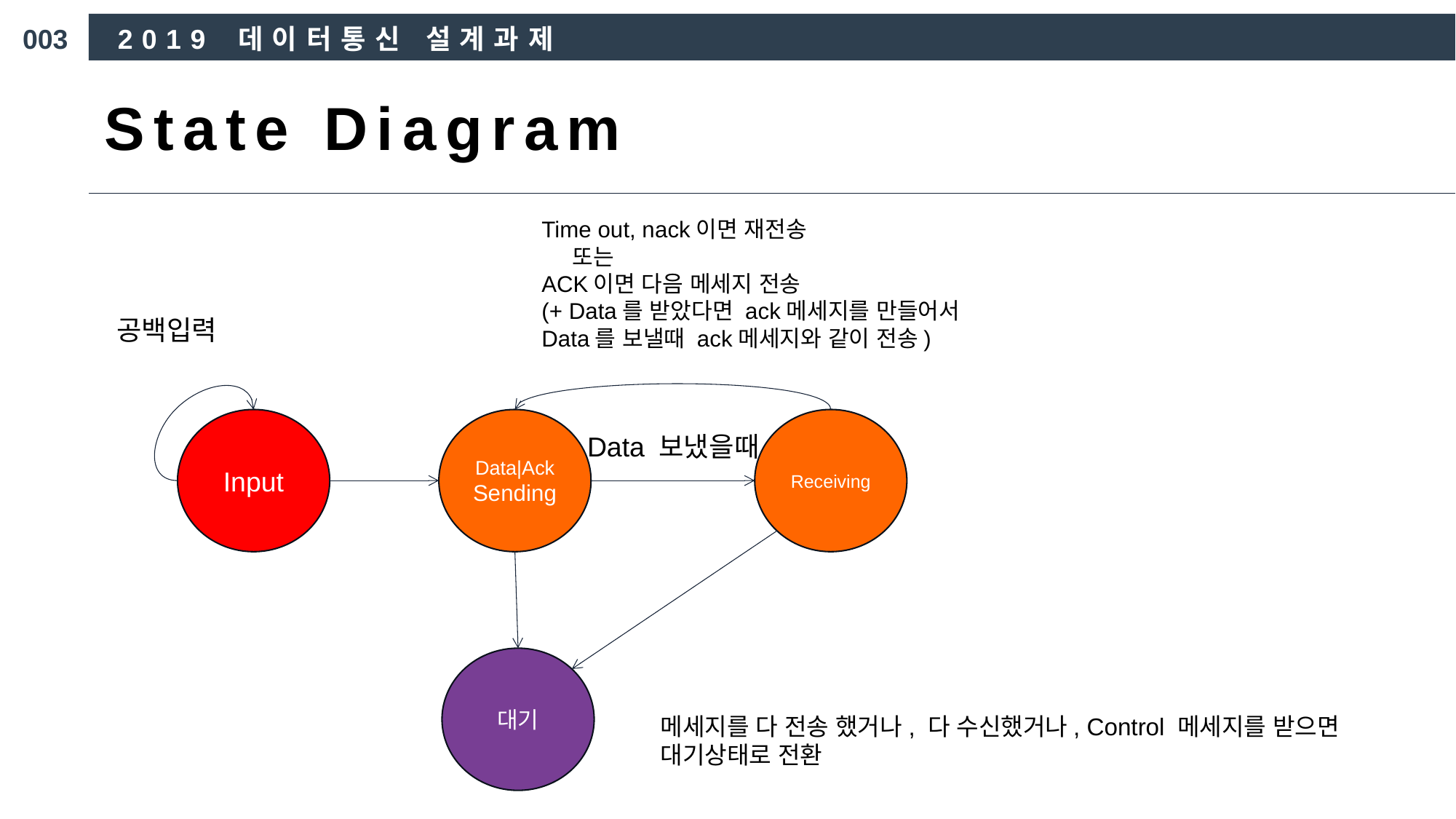

003
2019 데이터통신 설계과제
State Diagram
Time out, nack이면 재전송
    또는
ACK이면 다음 메세지 전송
(+ Data를 받았다면 ack메세지를 만들어서 Data를 보낼때 ack메세지와 같이 전송)
공백입력
Input
Data|Ack
Sending
Receiving
Data 보냈을때
대기
메세지를 다 전송 했거나, 다 수신했거나, Control 메세지를 받으면
대기상태로 전환